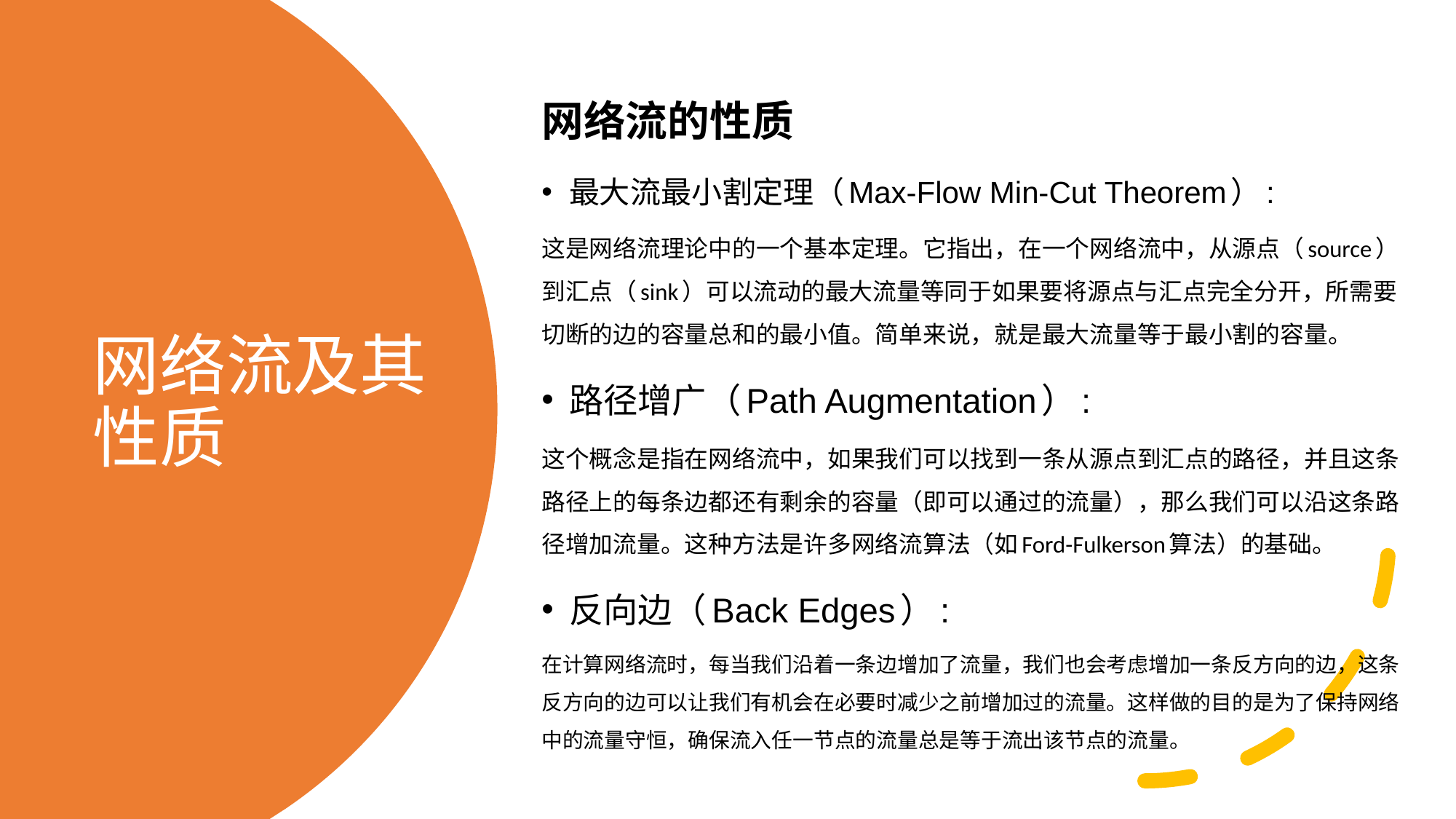

网络流的性质
最大流最小割定理（Max-Flow Min-Cut Theorem）:
这是网络流理论中的一个基本定理。它指出，在一个网络流中，从源点（source）到汇点（sink）可以流动的最大流量等同于如果要将源点与汇点完全分开，所需要切断的边的容量总和的最小值。简单来说，就是最大流量等于最小割的容量。
路径增广（Path Augmentation）:
这个概念是指在网络流中，如果我们可以找到一条从源点到汇点的路径，并且这条路径上的每条边都还有剩余的容量（即可以通过的流量），那么我们可以沿这条路径增加流量。这种方法是许多网络流算法（如Ford-Fulkerson算法）的基础。
反向边（Back Edges）:
在计算网络流时，每当我们沿着一条边增加了流量，我们也会考虑增加一条反方向的边，这条反方向的边可以让我们有机会在必要时减少之前增加过的流量。这样做的目的是为了保持网络中的流量守恒，确保流入任一节点的流量总是等于流出该节点的流量。
# 网络流及其性质